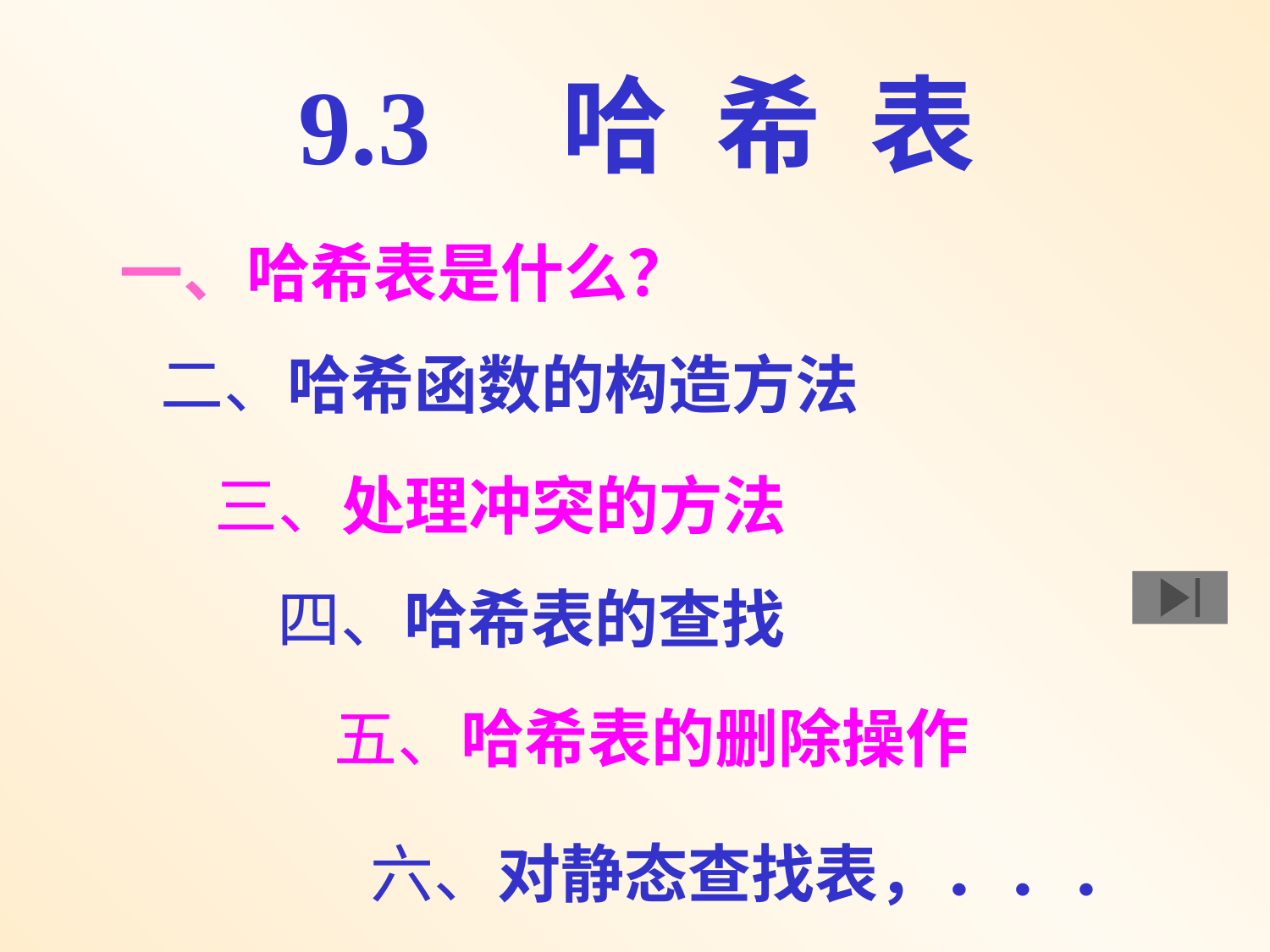

9.3    哈  希  表
 一、哈希表是什么？
二、哈希函数的构造方法
       三、处理冲突的方法
   四、哈希表的查找

   五、哈希表的删除操作
   六、对静态查找表，．．．